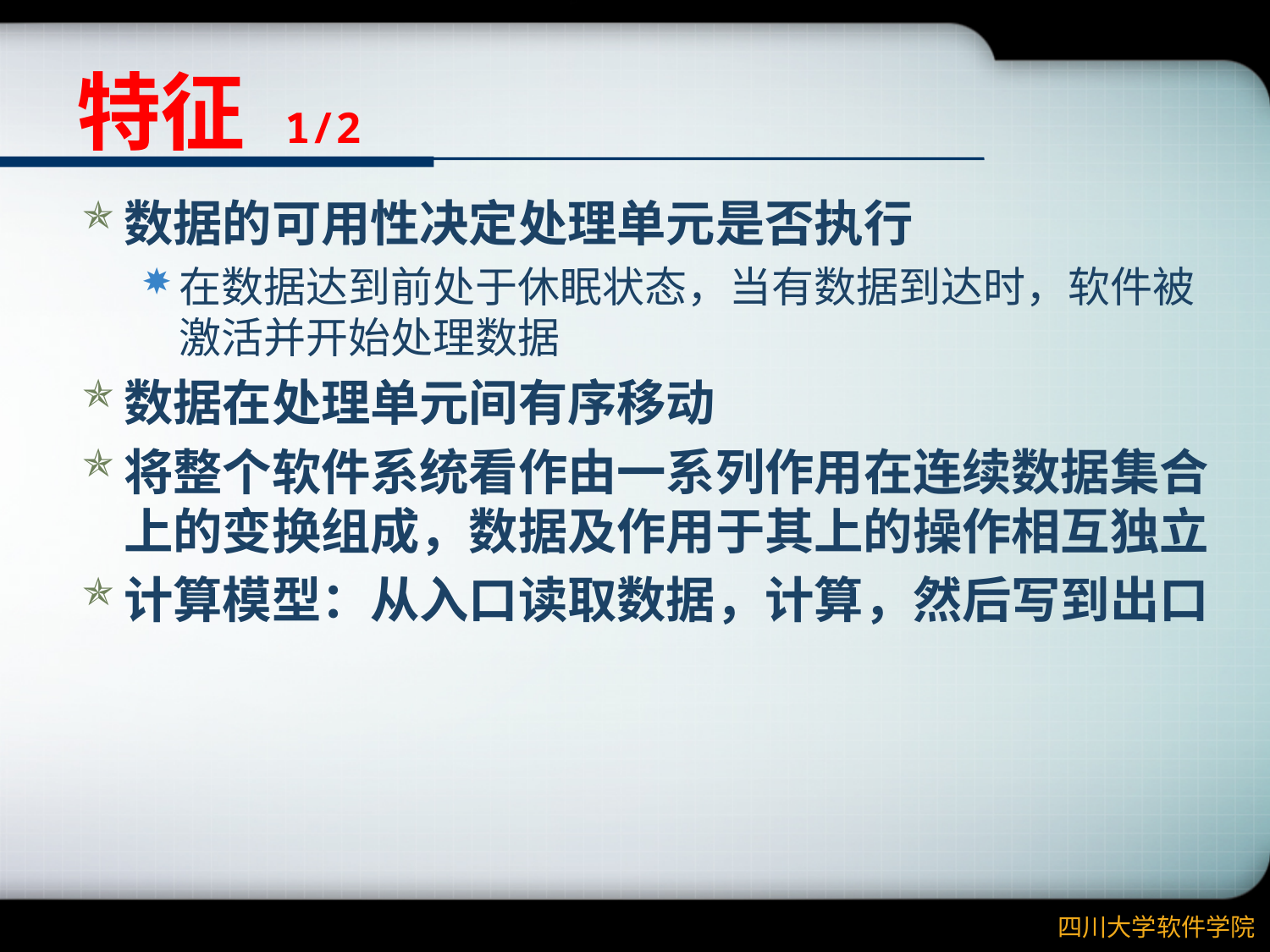

# 特征 1/2
数据的可用性决定处理单元是否执行
在数据达到前处于休眠状态，当有数据到达时，软件被激活并开始处理数据
数据在处理单元间有序移动
将整个软件系统看作由一系列作用在连续数据集合上的变换组成，数据及作用于其上的操作相互独立
计算模型：从入口读取数据，计算，然后写到出口